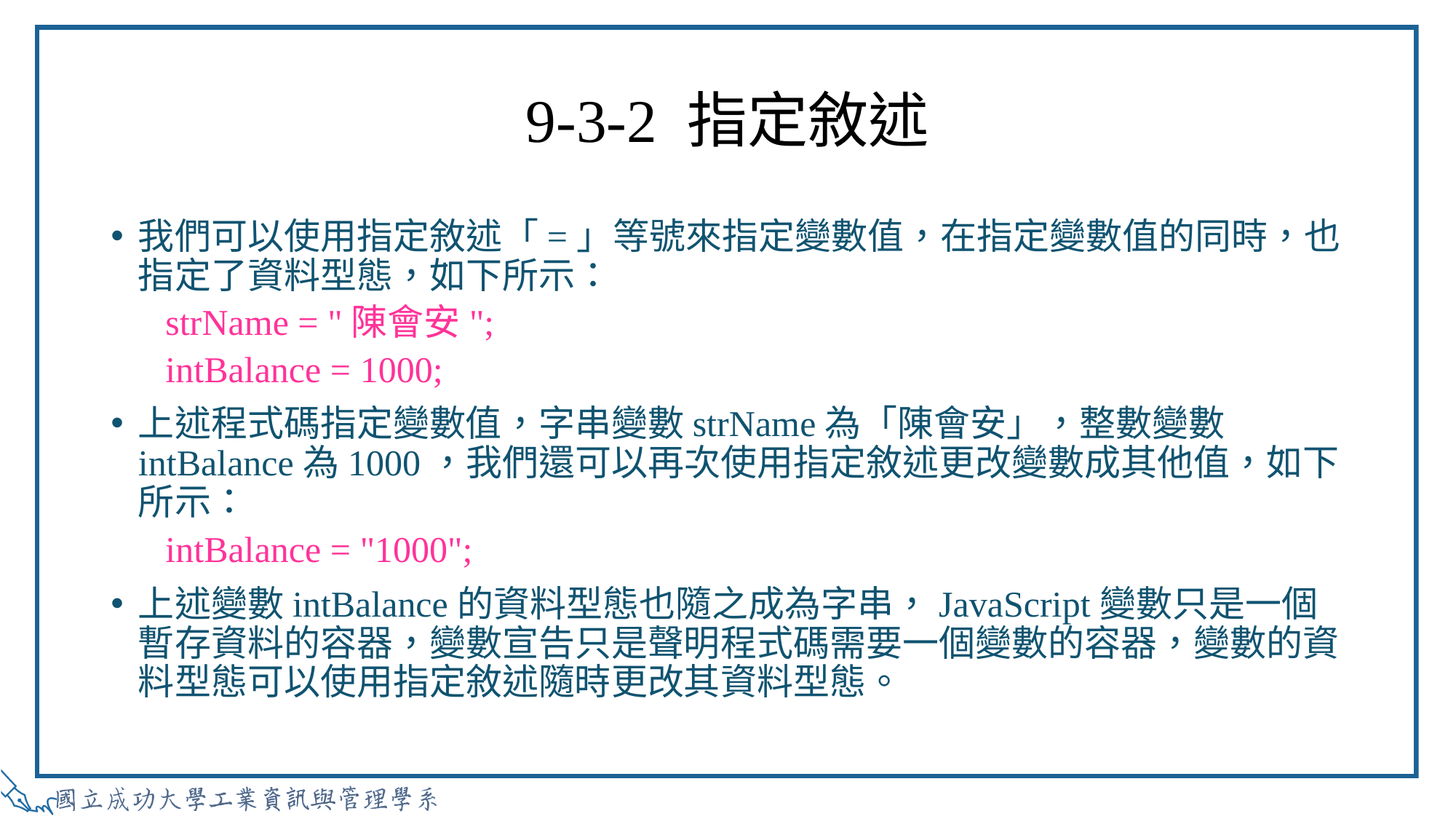

# 9-3-2 指定敘述
我們可以使用指定敘述「=」等號來指定變數值，在指定變數值的同時，也指定了資料型態，如下所示：
strName = "陳會安";
intBalance = 1000;
上述程式碼指定變數值，字串變數strName為「陳會安」，整數變數intBalance為1000，我們還可以再次使用指定敘述更改變數成其他值，如下所示：
intBalance = "1000";
上述變數intBalance的資料型態也隨之成為字串，JavaScript變數只是一個暫存資料的容器，變數宣告只是聲明程式碼需要一個變數的容器，變數的資料型態可以使用指定敘述隨時更改其資料型態。